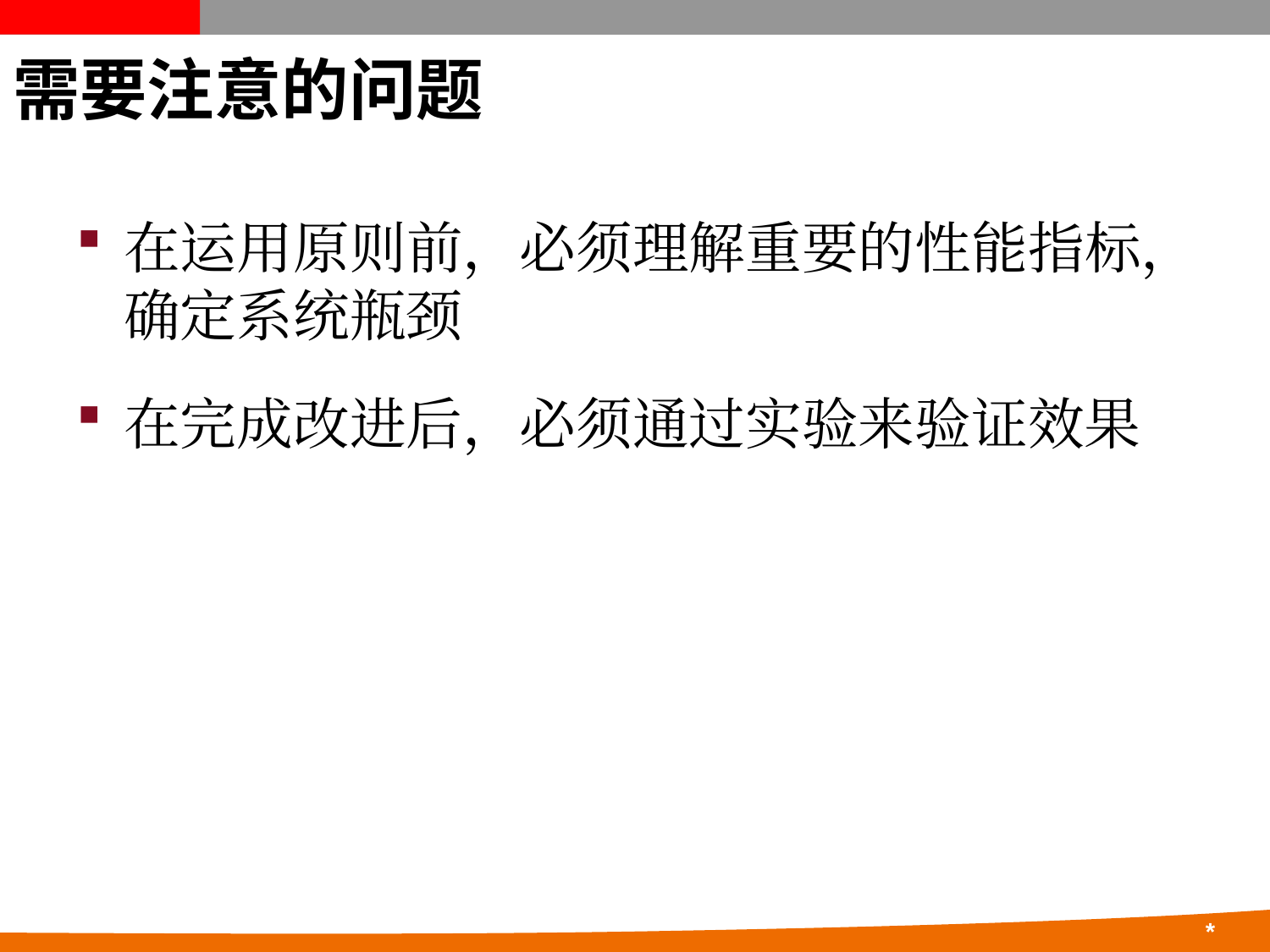

# 需要注意的问题
在运用原则前，必须理解重要的性能指标，确定系统瓶颈

在完成改进后，必须通过实验来验证效果